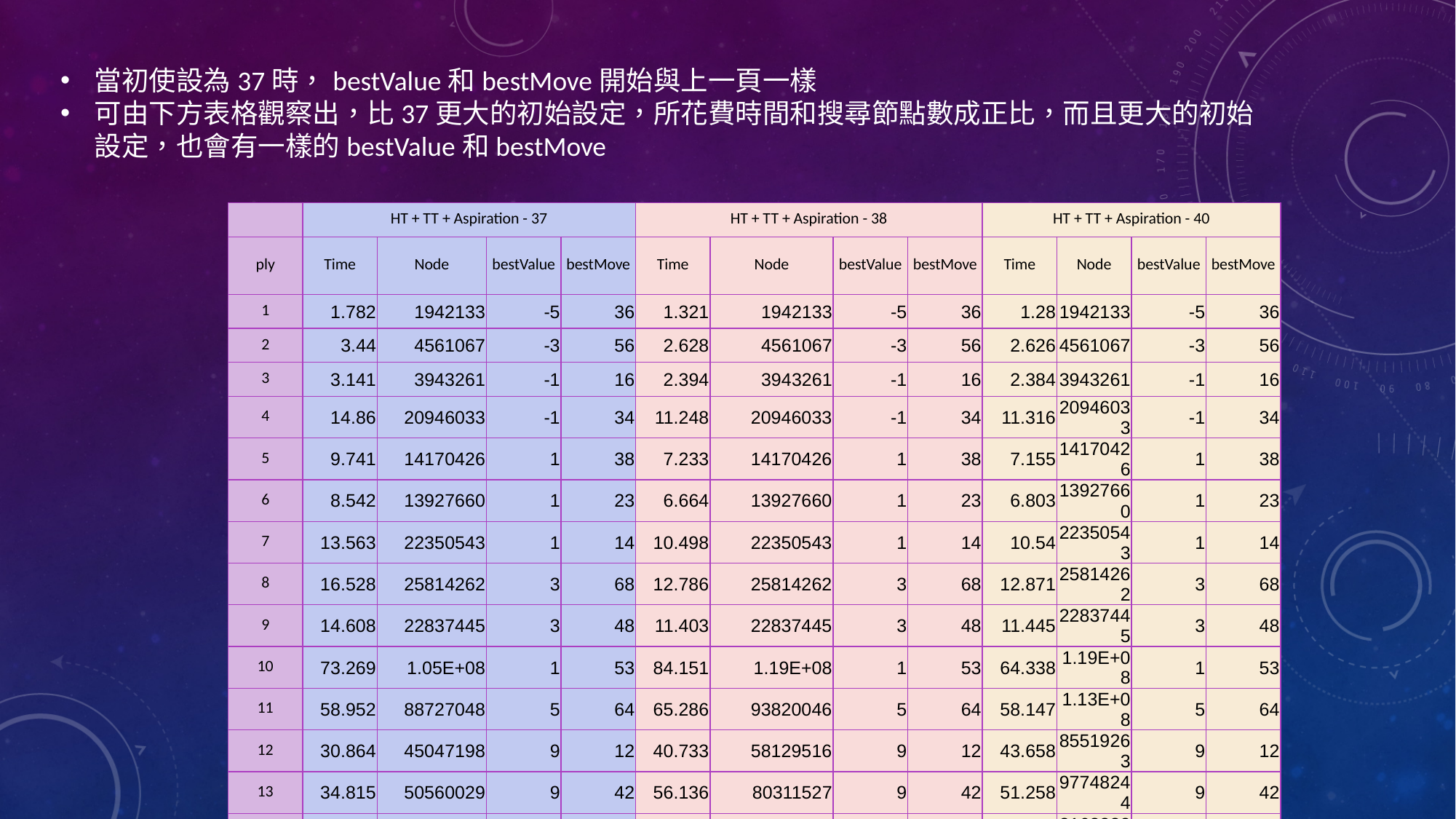

當初使設為37時，bestValue和bestMove開始與上一頁一樣
可由下方表格觀察出，比37更大的初始設定，所花費時間和搜尋節點數成正比，而且更大的初始設定，也會有一樣的bestValue和bestMove
|  | HT + TT + Aspiration - 37 |  |  |  | HT + TT + Aspiration - 38 |  |  |  | HT + TT + Aspiration - 40 |  |  |  |
| --- | --- | --- | --- | --- | --- | --- | --- | --- | --- | --- | --- | --- |
| ply | Time | Node | bestValue | bestMove | Time | Node | bestValue | bestMove | Time | Node | bestValue | bestMove |
| 1 | 1.782 | 1942133 | -5 | 36 | 1.321 | 1942133 | -5 | 36 | 1.28 | 1942133 | -5 | 36 |
| 2 | 3.44 | 4561067 | -3 | 56 | 2.628 | 4561067 | -3 | 56 | 2.626 | 4561067 | -3 | 56 |
| 3 | 3.141 | 3943261 | -1 | 16 | 2.394 | 3943261 | -1 | 16 | 2.384 | 3943261 | -1 | 16 |
| 4 | 14.86 | 20946033 | -1 | 34 | 11.248 | 20946033 | -1 | 34 | 11.316 | 20946033 | -1 | 34 |
| 5 | 9.741 | 14170426 | 1 | 38 | 7.233 | 14170426 | 1 | 38 | 7.155 | 14170426 | 1 | 38 |
| 6 | 8.542 | 13927660 | 1 | 23 | 6.664 | 13927660 | 1 | 23 | 6.803 | 13927660 | 1 | 23 |
| 7 | 13.563 | 22350543 | 1 | 14 | 10.498 | 22350543 | 1 | 14 | 10.54 | 22350543 | 1 | 14 |
| 8 | 16.528 | 25814262 | 3 | 68 | 12.786 | 25814262 | 3 | 68 | 12.871 | 25814262 | 3 | 68 |
| 9 | 14.608 | 22837445 | 3 | 48 | 11.403 | 22837445 | 3 | 48 | 11.445 | 22837445 | 3 | 48 |
| 10 | 73.269 | 1.05E+08 | 1 | 53 | 84.151 | 1.19E+08 | 1 | 53 | 64.338 | 1.19E+08 | 1 | 53 |
| 11 | 58.952 | 88727048 | 5 | 64 | 65.286 | 93820046 | 5 | 64 | 58.147 | 1.13E+08 | 5 | 64 |
| 12 | 30.864 | 45047198 | 9 | 12 | 40.733 | 58129516 | 9 | 12 | 43.658 | 85519263 | 9 | 12 |
| 13 | 34.815 | 50560029 | 9 | 42 | 56.136 | 80311527 | 9 | 42 | 51.258 | 97748244 | 9 | 42 |
| 14 | 8.602 | 11362102 | 11 | 61 | 12.268 | 16342087 | 11 | 61 | 12.442 | 21632822 | 11 | 61 |
| 15 | 7.612 | 10116868 | 9 | 51 | 9.51 | 12359944 | 9 | 51 | 16.77 | 29770861 | 9 | 51 |